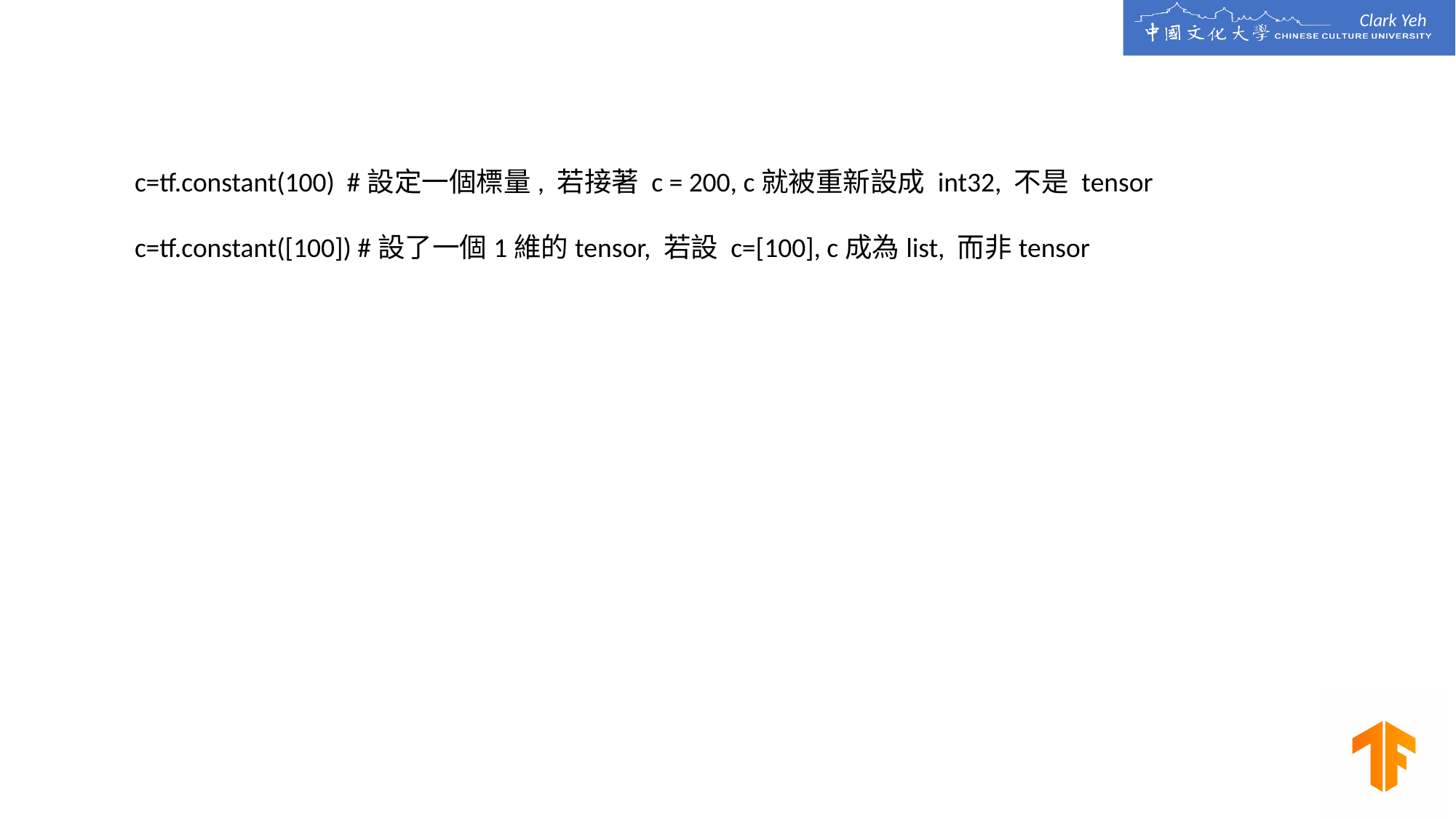

c=tf.constant(100)  #設定一個標量, 若接著 c = 200, c就被重新設成 int32, 不是 tensor

c=tf.constant([100]) #設了一個1維的tensor, 若設 c=[100], c成為list, 而非tensor